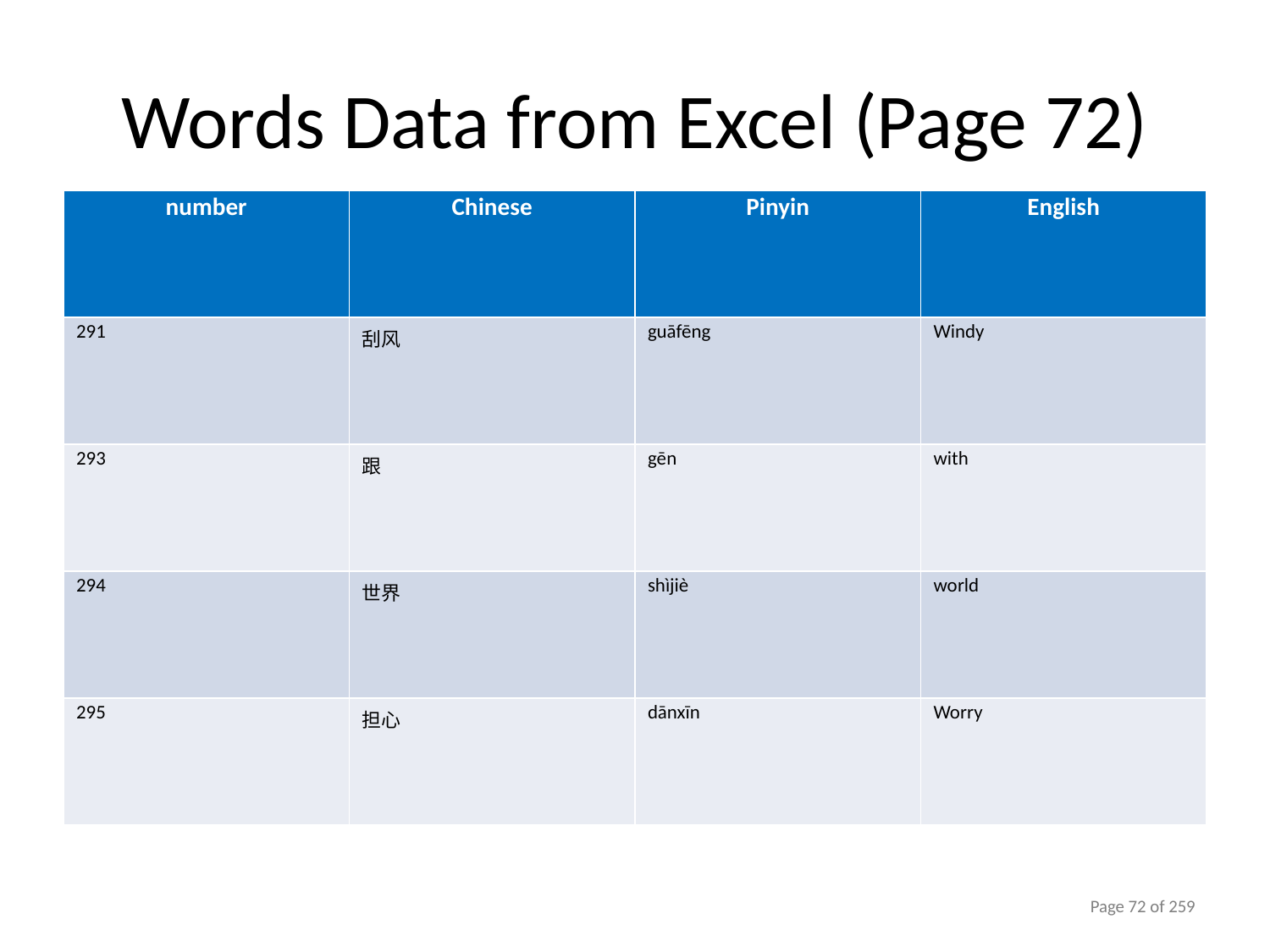

# Words Data from Excel (Page 72)
| number | Chinese | Pinyin | English |
| --- | --- | --- | --- |
| 291 | 刮风 | guāfēng | Windy |
| 293 | 跟 | gēn | with |
| 294 | 世界 | shìjiè | world |
| 295 | 担心 | dānxīn | Worry |

Page 72 of 259